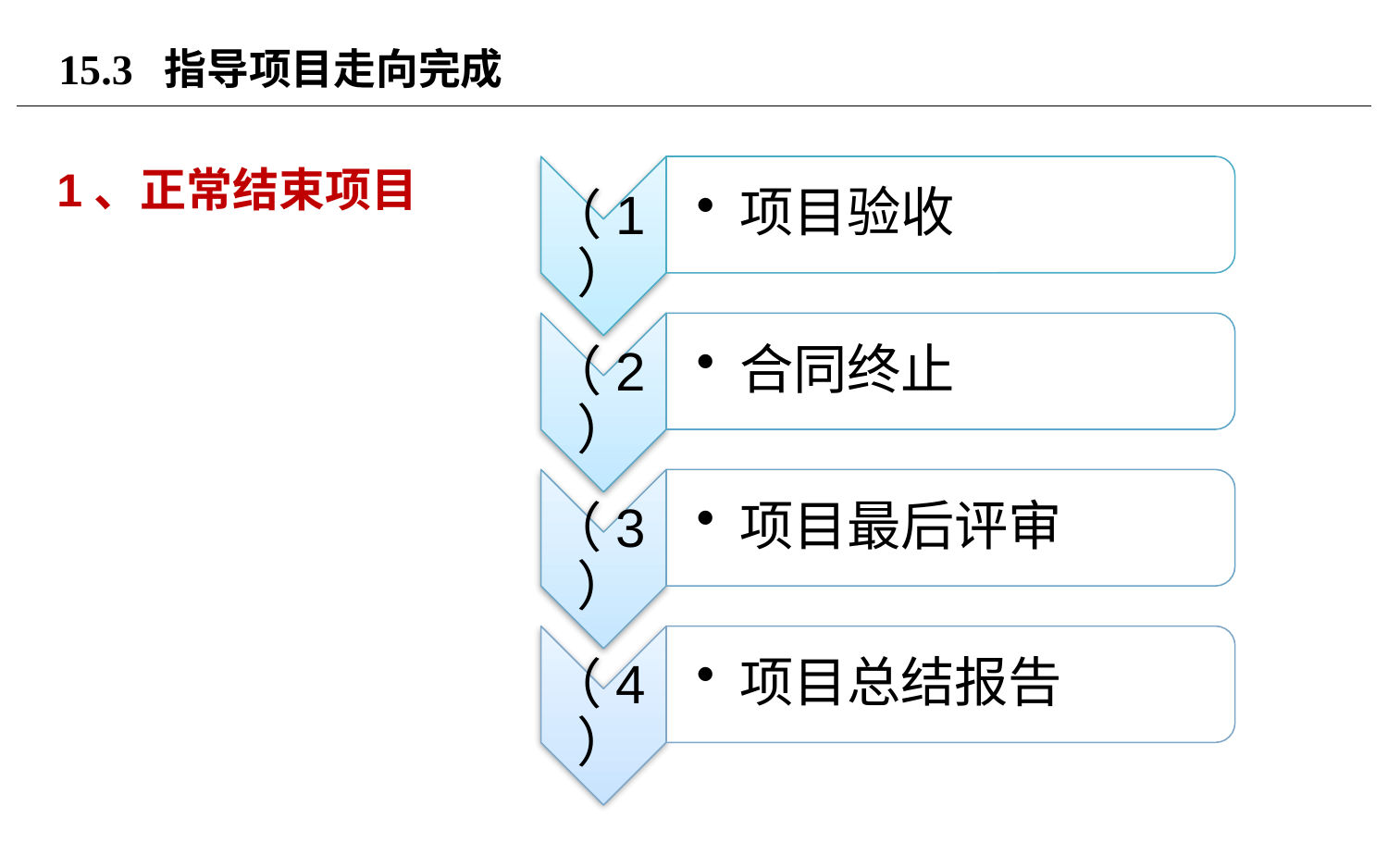

# 15.3  指导项目走向完成

1、正常结束项目
（1）
项目验收
（2）
合同终止
（3）
项目最后评审
（4）
项目总结报告